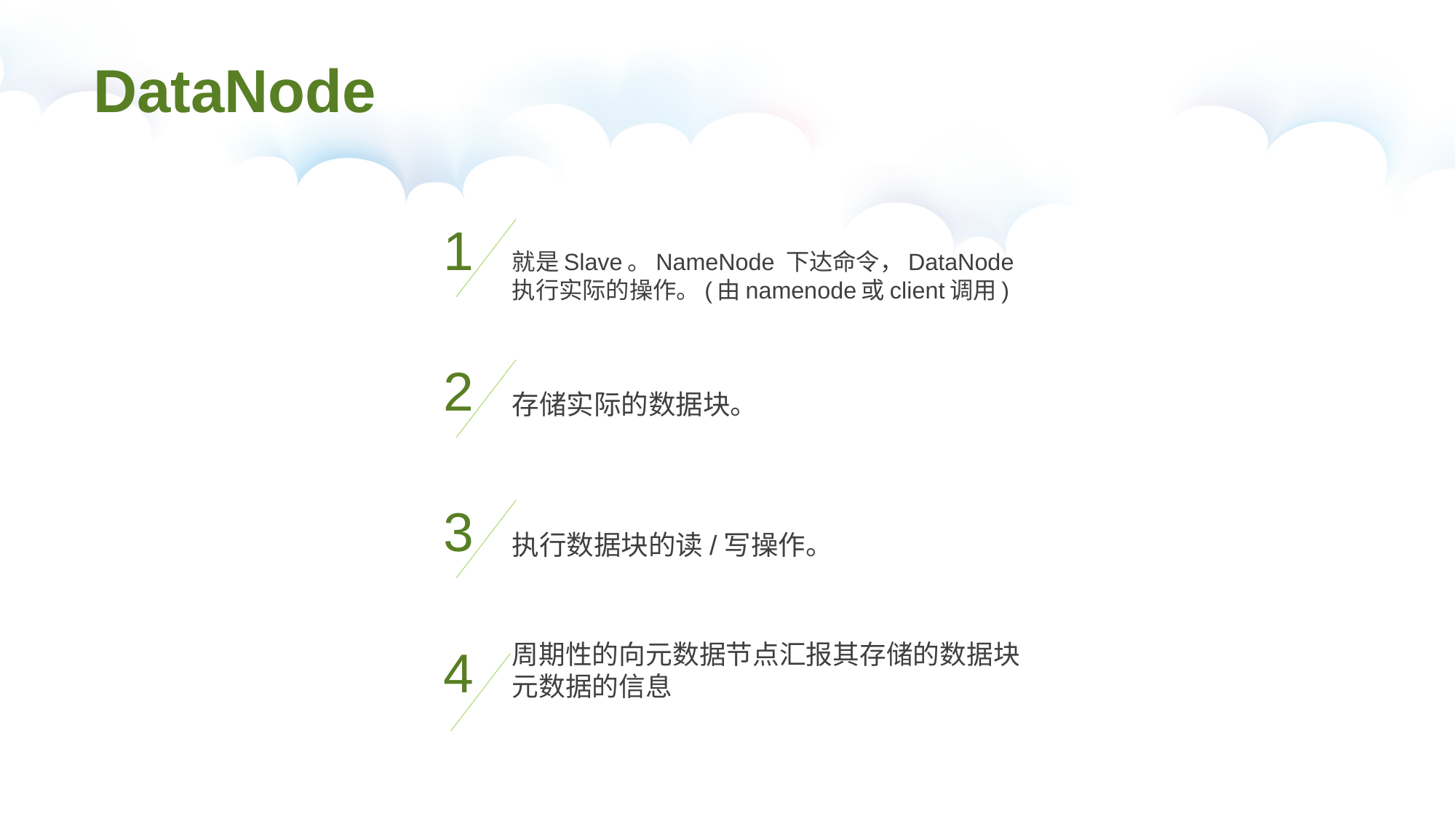

DataNode
1
就是Slave。NameNode 下达命令，DataNode 执行实际的操作。(由namenode或client调用)

2
存储实际的数据块。
3
执行数据块的读/写操作。

周期性的向元数据节点汇报其存储的数据块元数据的信息
4